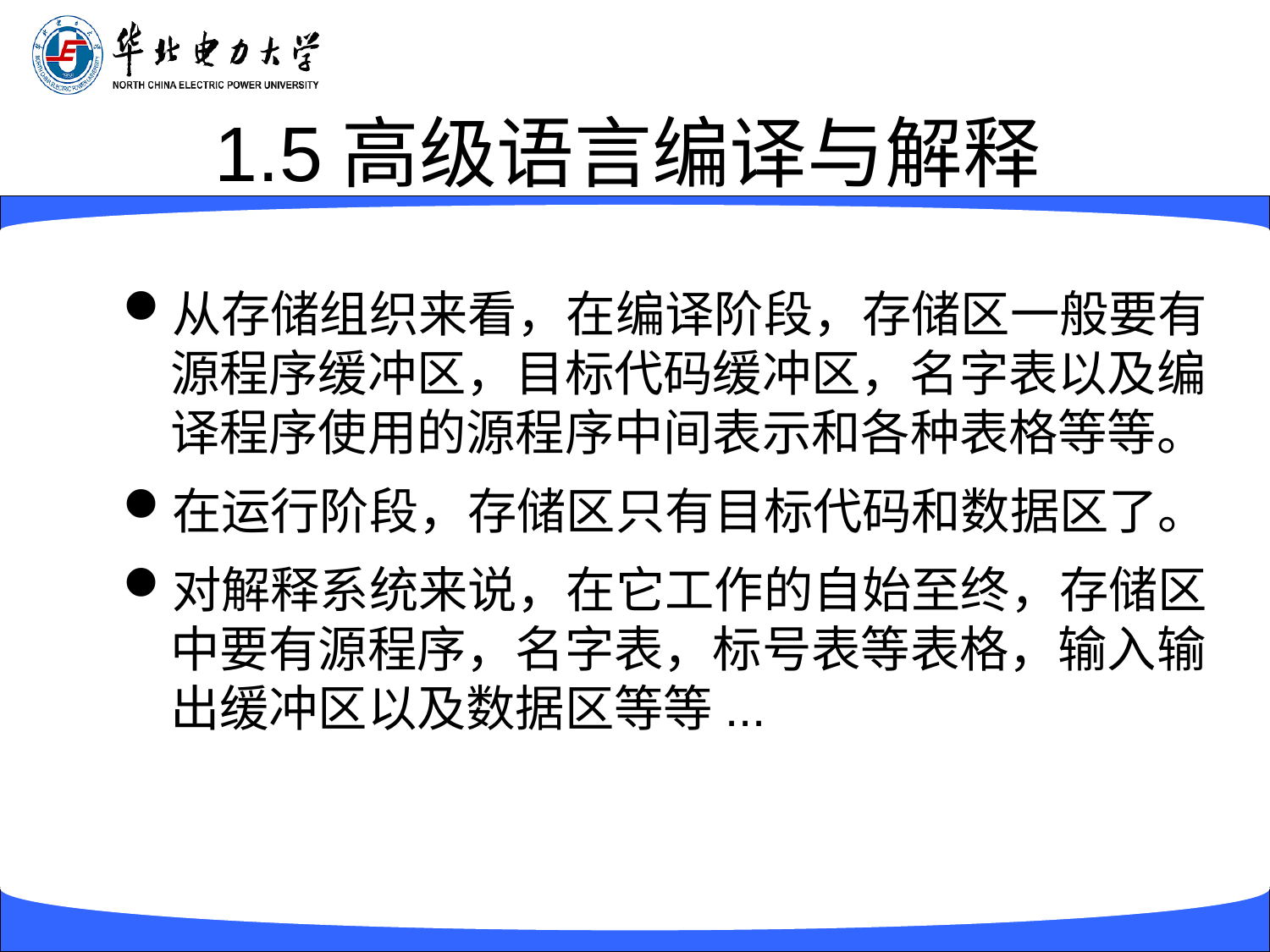

# 1.5高级语言编译与解释
从存储组织来看，在编译阶段，存储区一般要有源程序缓冲区，目标代码缓冲区，名字表以及编译程序使用的源程序中间表示和各种表格等等。
在运行阶段，存储区只有目标代码和数据区了。
对解释系统来说，在它工作的自始至终，存储区中要有源程序，名字表，标号表等表格，输入输出缓冲区以及数据区等等...